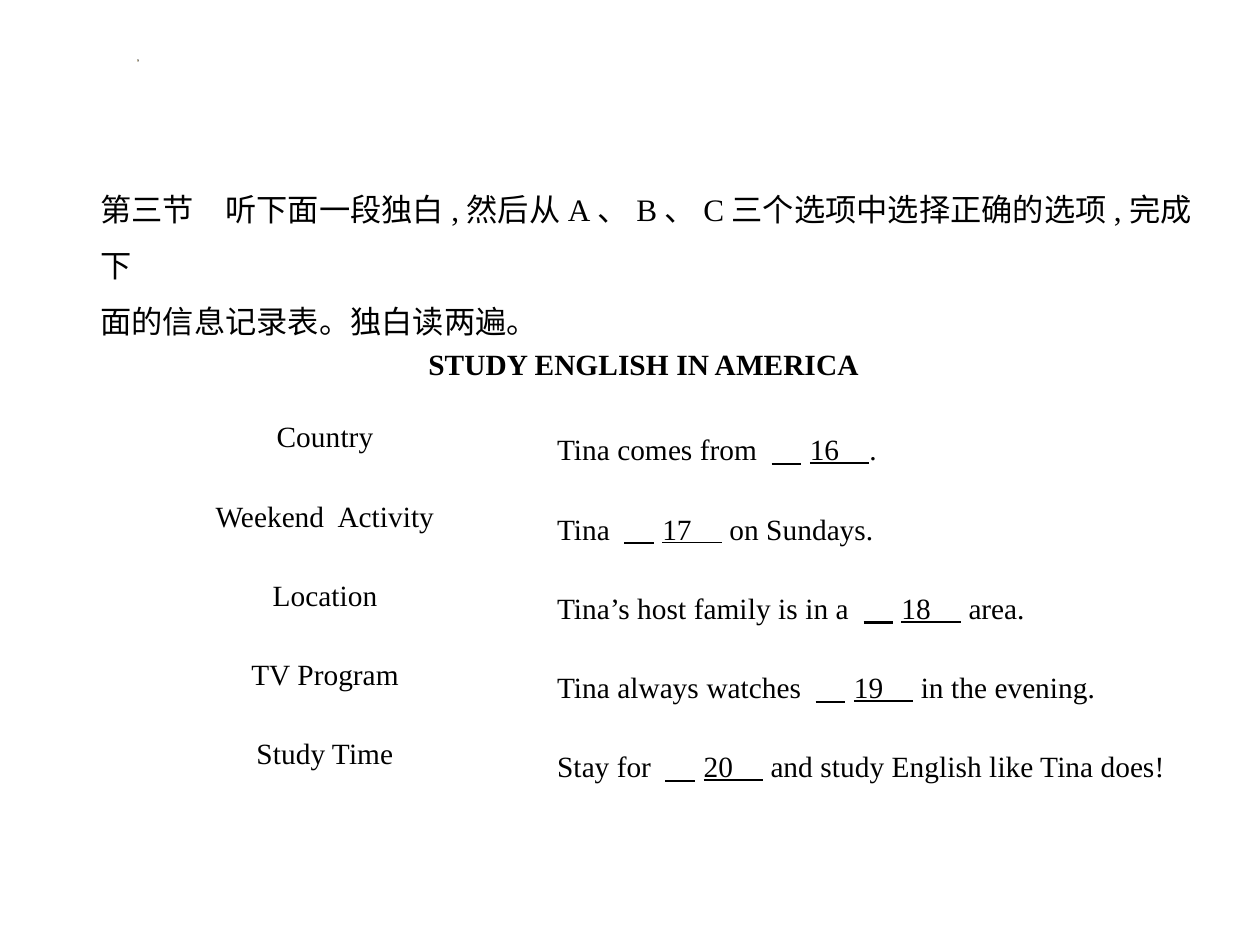

第三节　听下面一段独白,然后从A、B、C三个选项中选择正确的选项,完成下
面的信息记录表。独白读两遍。
| STUDY ENGLISH IN AMERICA |  |
| --- | --- |
| Country | Tina comes from 　16    . |
| Weekend Activity | Tina 　17     on Sundays. |
| Location | Tina’s host family is in a 　18     area. |
| TV Program | Tina always watches 　19     in the evening. |
| Study Time | Stay for 　20     and study English like Tina does! |